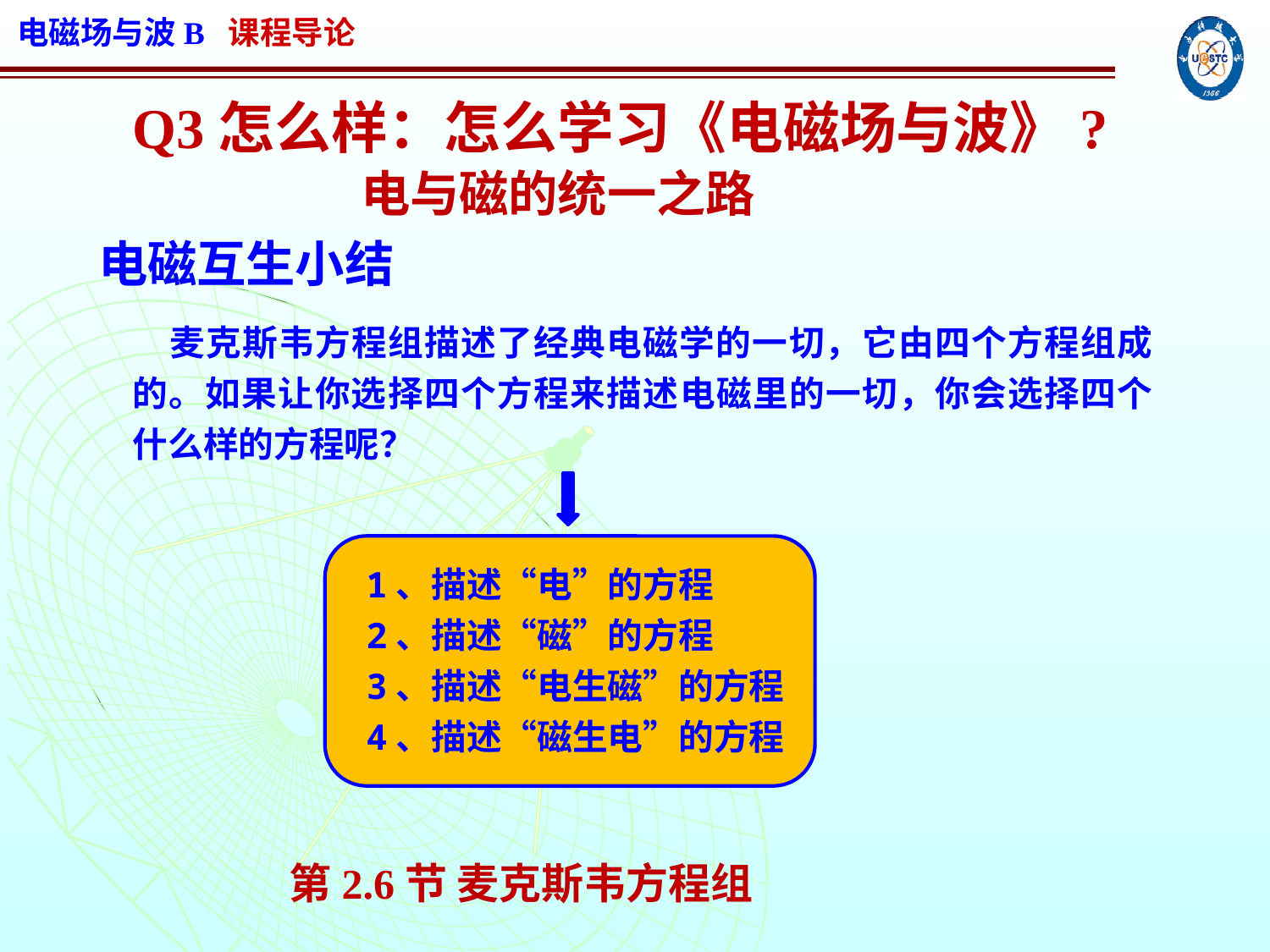

Q3怎么样：怎么学习《电磁场与波》?
电与磁的统一之路
电磁互生小结
   麦克斯韦方程组描述了经典电磁学的一切，它由四个方程组成的。如果让你选择四个方程来描述电磁里的一切，你会选择四个什么样的方程呢？

1、描述“电”的方程
2、描述“磁”的方程
3、描述“电生磁”的方程
4、描述“磁生电”的方程
第2.6节 麦克斯韦方程组